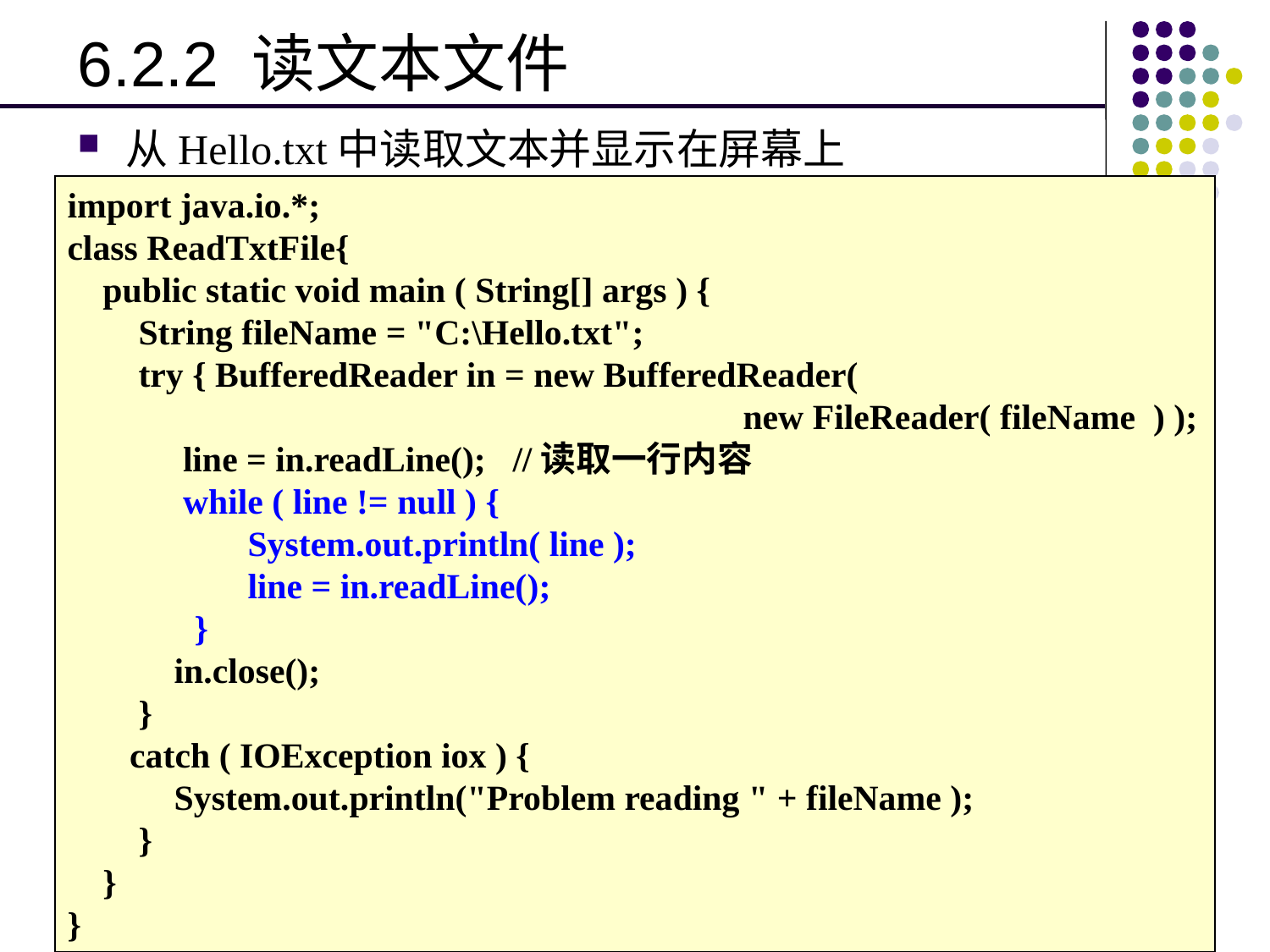

# 6.2.2 读文本文件
从Hello.txt中读取文本并显示在屏幕上

import java.io.*;
class ReadTxtFile{
    public static void main ( String[] args ) {
        String fileName = "C:\Hello.txt";
        try { BufferedReader in = new BufferedReader(
                                                                            new FileReader( fileName  ) );
             line = in.readLine();   //读取一行内容
             while ( line != null ) {
       	      System.out.println( line );
      	      line = in.readLine();
     	}
            in.close();
        }
       catch ( IOException iox ) {
            System.out.println("Problem reading " + fileName );
        }
    }
}